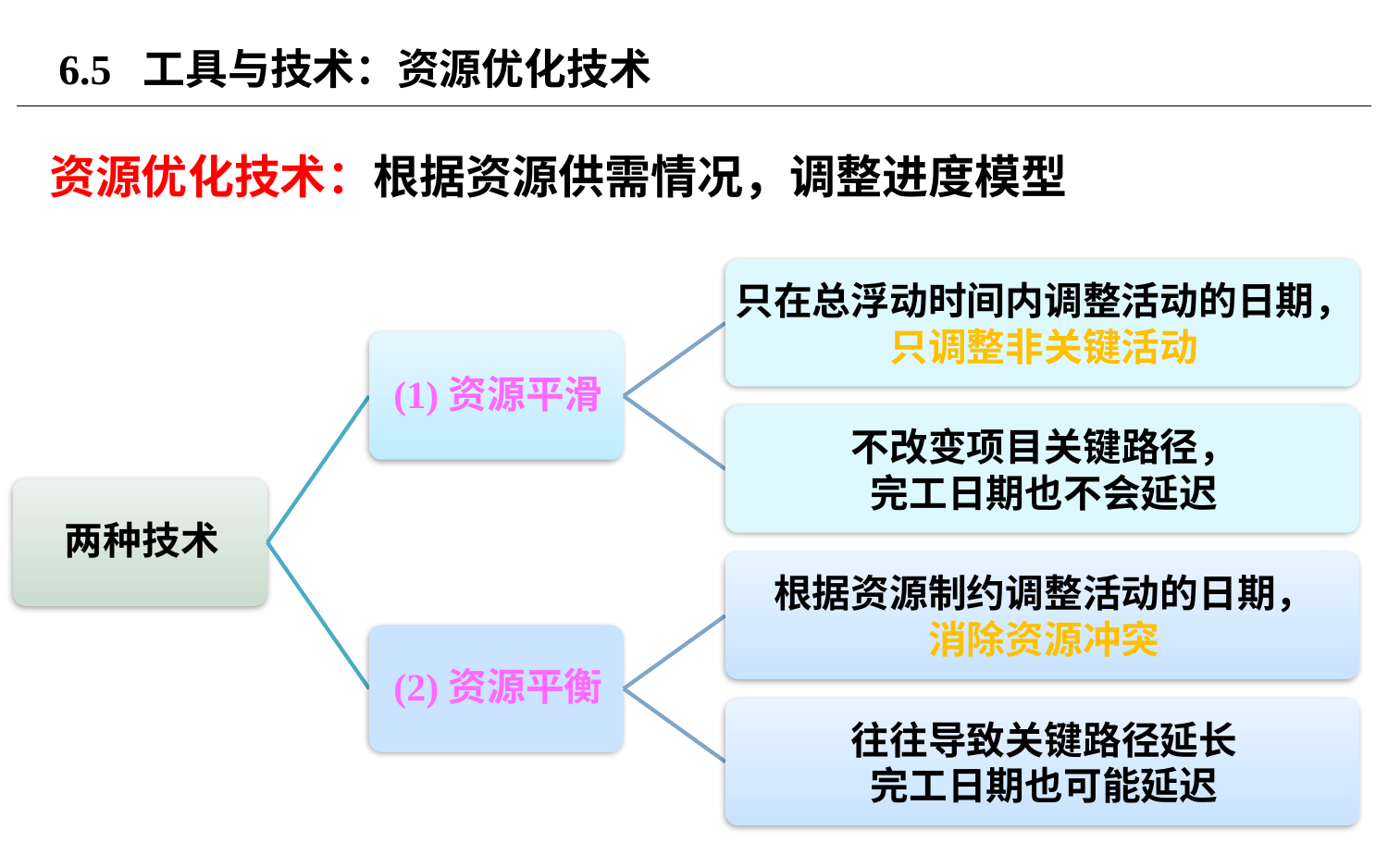

# 6.5  工具与技术：资源优化技术
资源优化技术：根据资源供需情况，调整进度模型
两种技术

(1)资源平滑

只在总浮动时间内调整活动的日期，只调整非关键活动

不改变项目关键路径，
完工日期也不会延迟

(2)资源平衡

根据资源制约调整活动的日期，
消除资源冲突

往往导致关键路径延长
完工日期也可能延迟